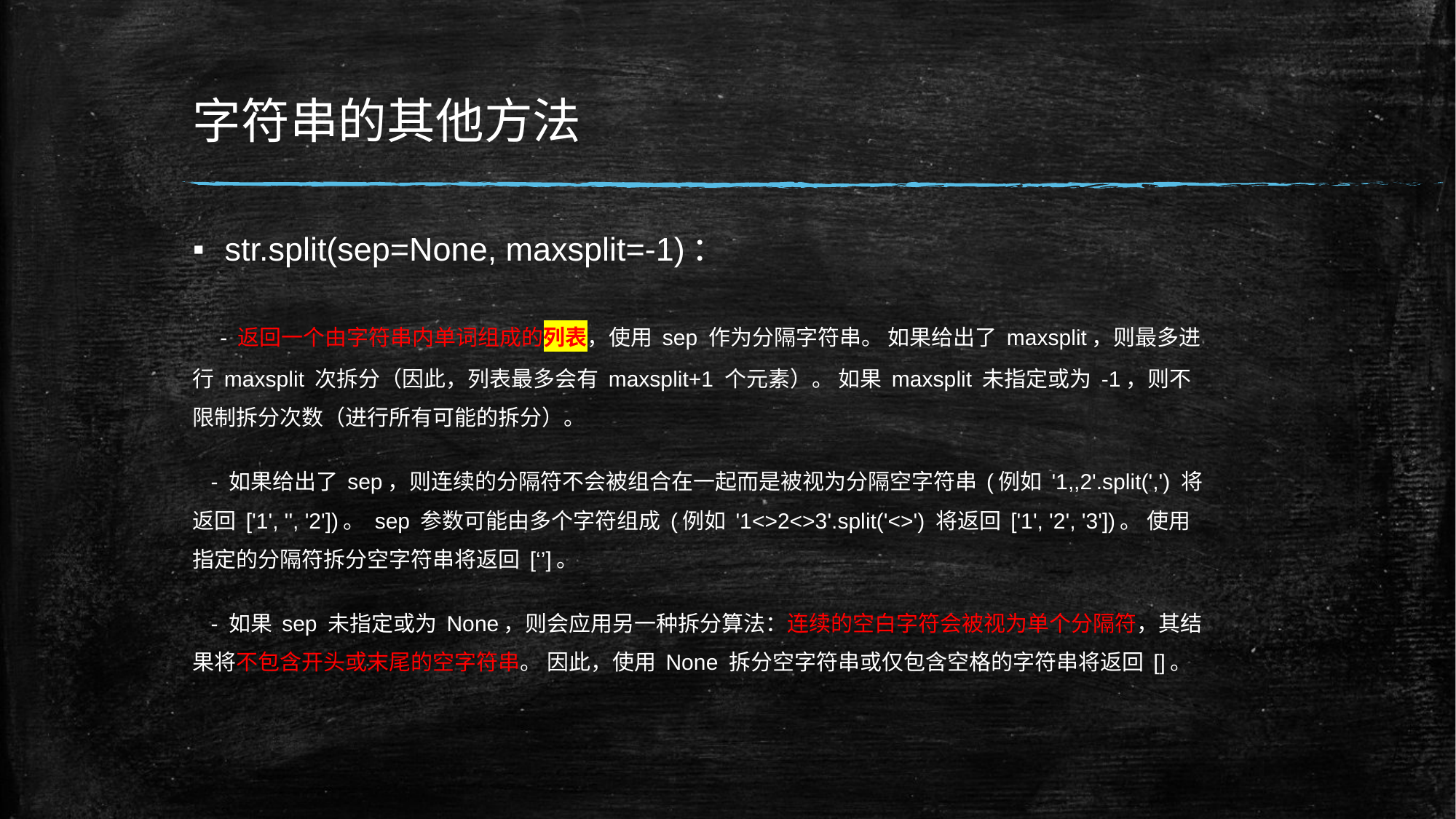

# 字符串的其他方法
str.split(sep=None, maxsplit=-1)：
   - 返回一个由字符串内单词组成的列表，使用 sep 作为分隔字符串。 如果给出了 maxsplit，则最多进行 maxsplit 次拆分（因此，列表最多会有 maxsplit+1 个元素）。 如果 maxsplit 未指定或为 -1，则不限制拆分次数（进行所有可能的拆分）。
   - 如果给出了 sep，则连续的分隔符不会被组合在一起而是被视为分隔空字符串 (例如 '1,,2'.split(',') 将返回 ['1', '', '2'])。 sep 参数可能由多个字符组成 (例如 '1<>2<>3'.split('<>') 将返回 ['1', '2', '3'])。 使用指定的分隔符拆分空字符串将返回 [‘’]。
   - 如果 sep 未指定或为 None，则会应用另一种拆分算法：连续的空白字符会被视为单个分隔符，其结果将不包含开头或末尾的空字符串。 因此，使用 None 拆分空字符串或仅包含空格的字符串将返回 []。